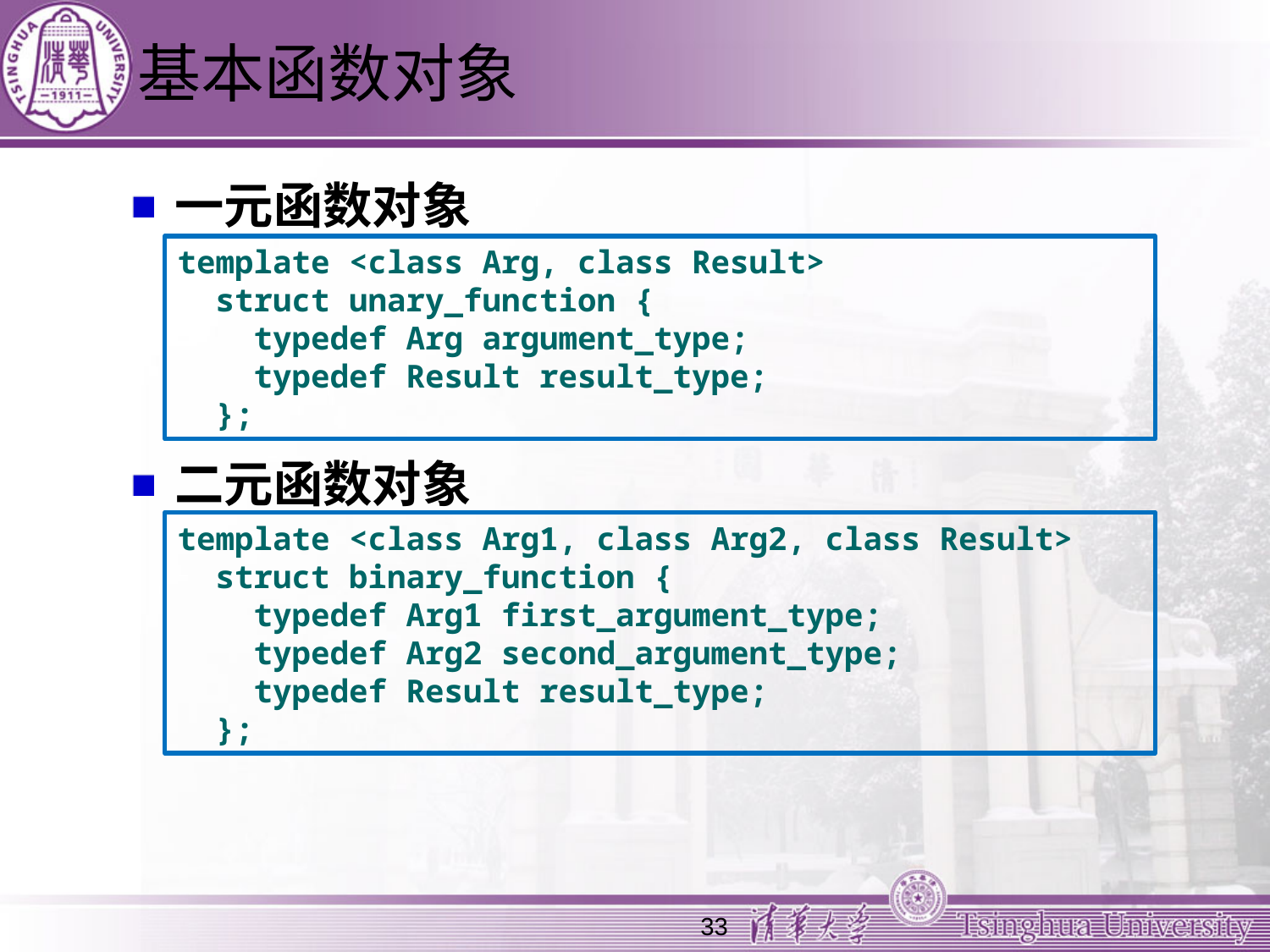

# 基本函数对象
一元函数对象

二元函数对象
template <class Arg, class Result>
  struct unary_function {
    typedef Arg argument_type;
    typedef Result result_type;
  };
template <class Arg1, class Arg2, class Result>
  struct binary_function {
    typedef Arg1 first_argument_type;
    typedef Arg2 second_argument_type;
    typedef Result result_type;
  };
33